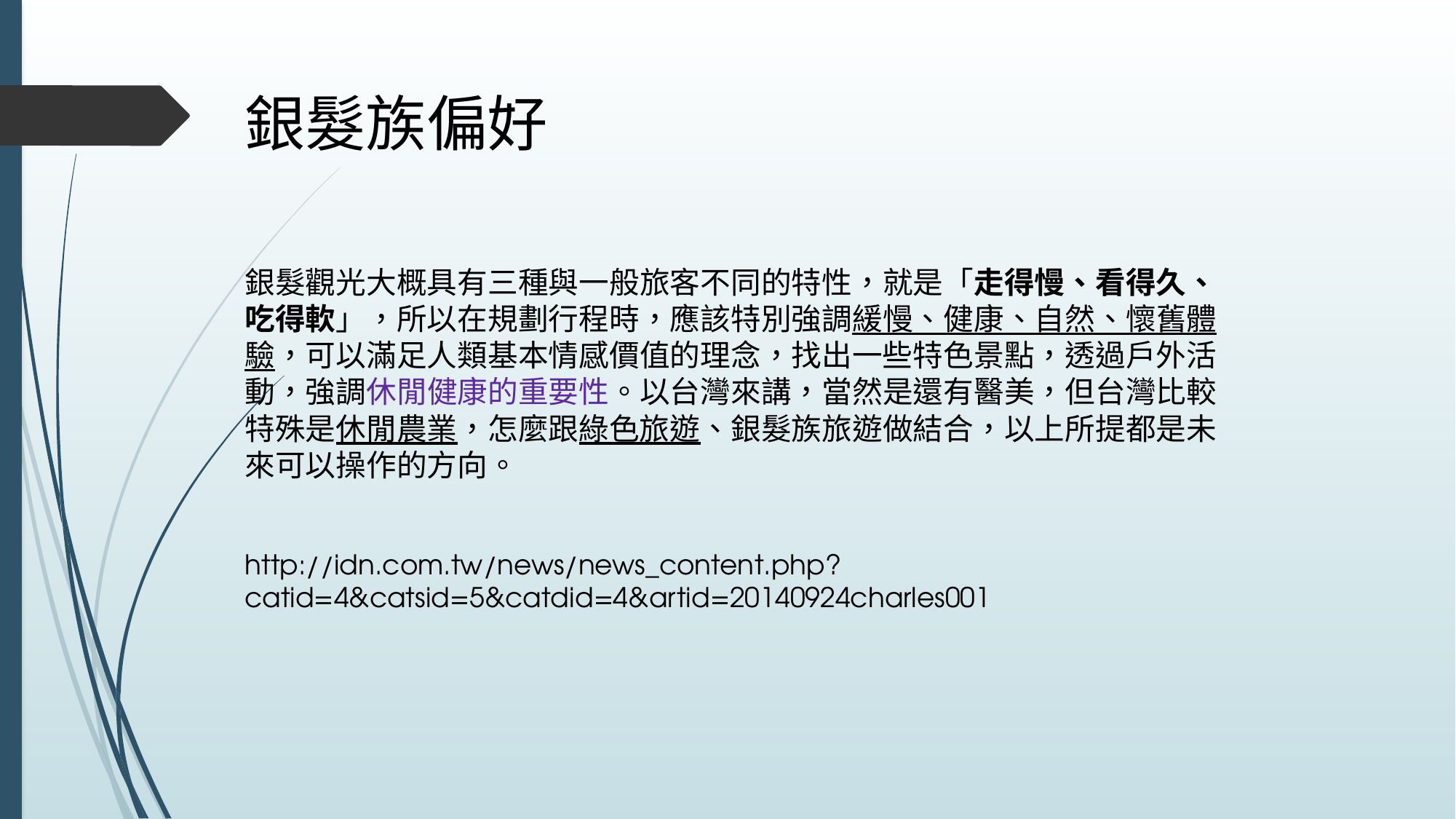

銀髮族偏好

銀髮觀光大概具有三種與一般旅客不同的特性，就是「走得慢、看得久、吃得軟」，所以在規劃行程時，應該特別強調緩慢、健康、自然、懷舊體驗，可以滿足人類基本情感價值的理念，找出一些特色景點，透過戶外活動，強調休閒健康的重要性。以台灣來講，當然是還有醫美，但台灣比較特殊是休閒農業，怎麼跟綠色旅遊、銀髮族旅遊做結合，以上所提都是未來可以操作的方向。

http://idn.com.tw/news/news_content.php?catid=4&catsid=5&catdid=4&artid=20140924charles001